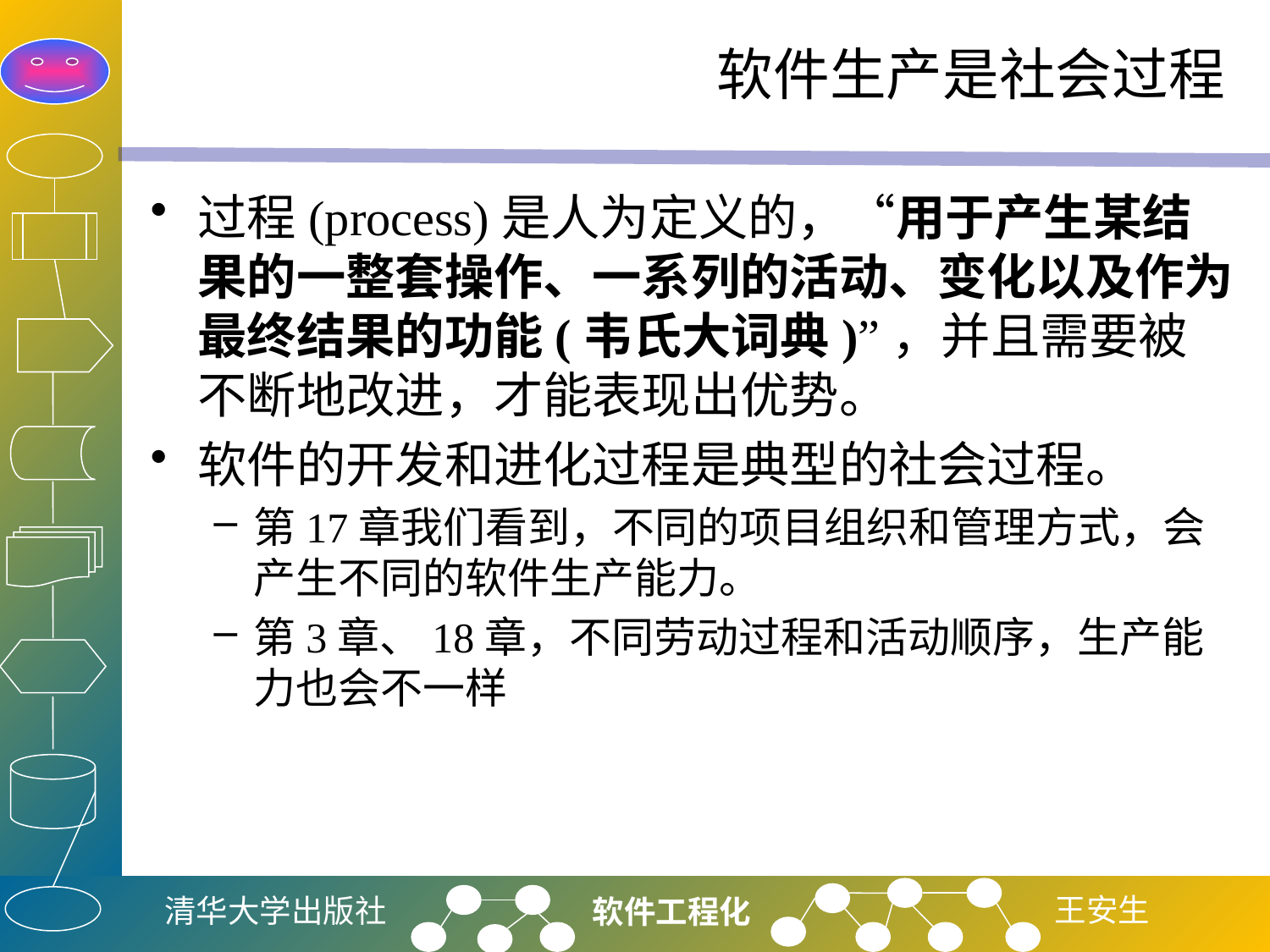

# 软件生产是社会过程
过程(process)是人为定义的，“用于产生某结果的一整套操作、一系列的活动、变化以及作为最终结果的功能(韦氏大词典)”，并且需要被不断地改进，才能表现出优势。
软件的开发和进化过程是典型的社会过程。
第17章我们看到，不同的项目组织和管理方式，会产生不同的软件生产能力。
第3章、18章，不同劳动过程和活动顺序，生产能力也会不一样